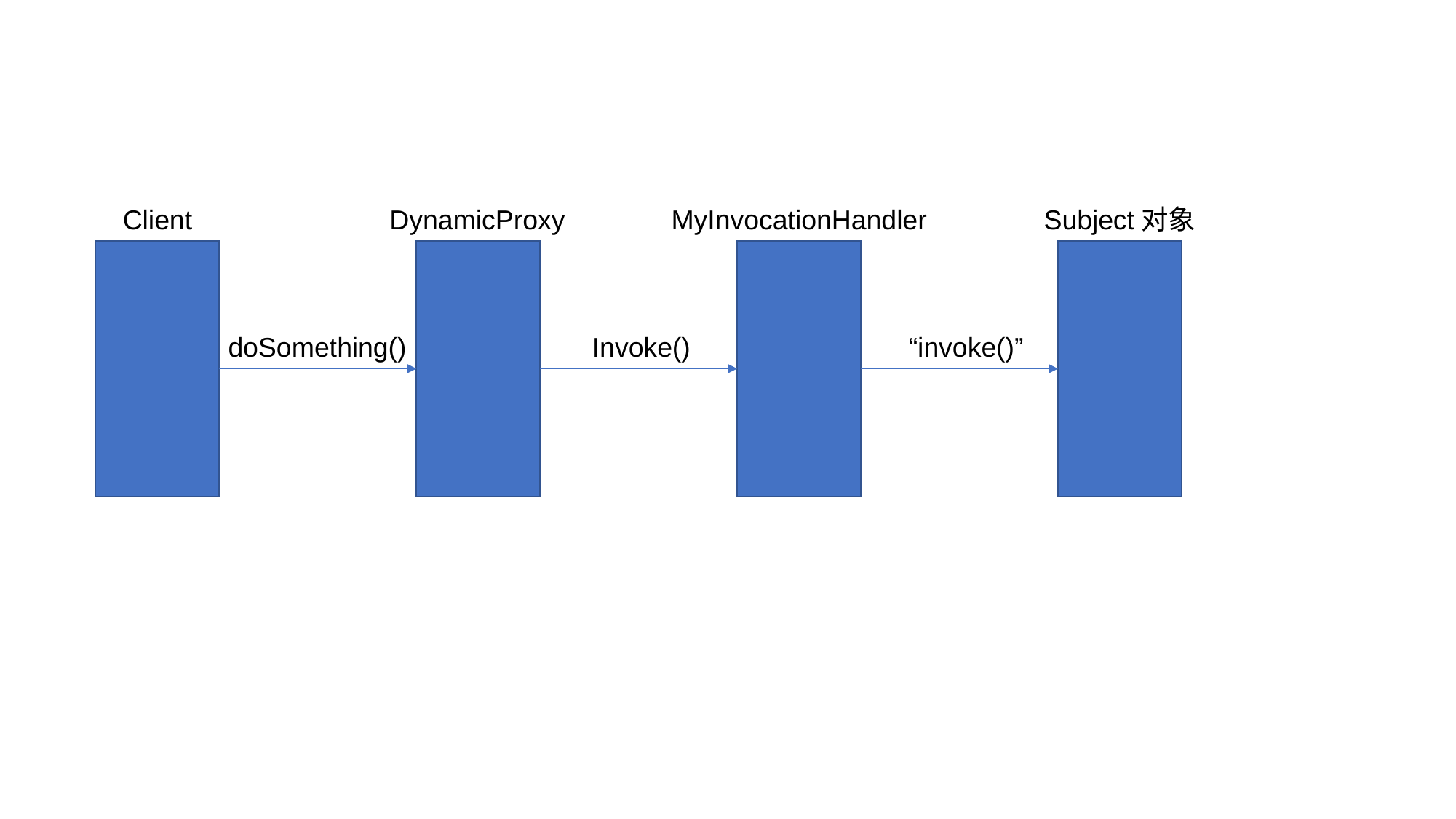

Client
DynamicProxy
MyInvocationHandler
Subject对象

doSomething()
Invoke()
“invoke()”